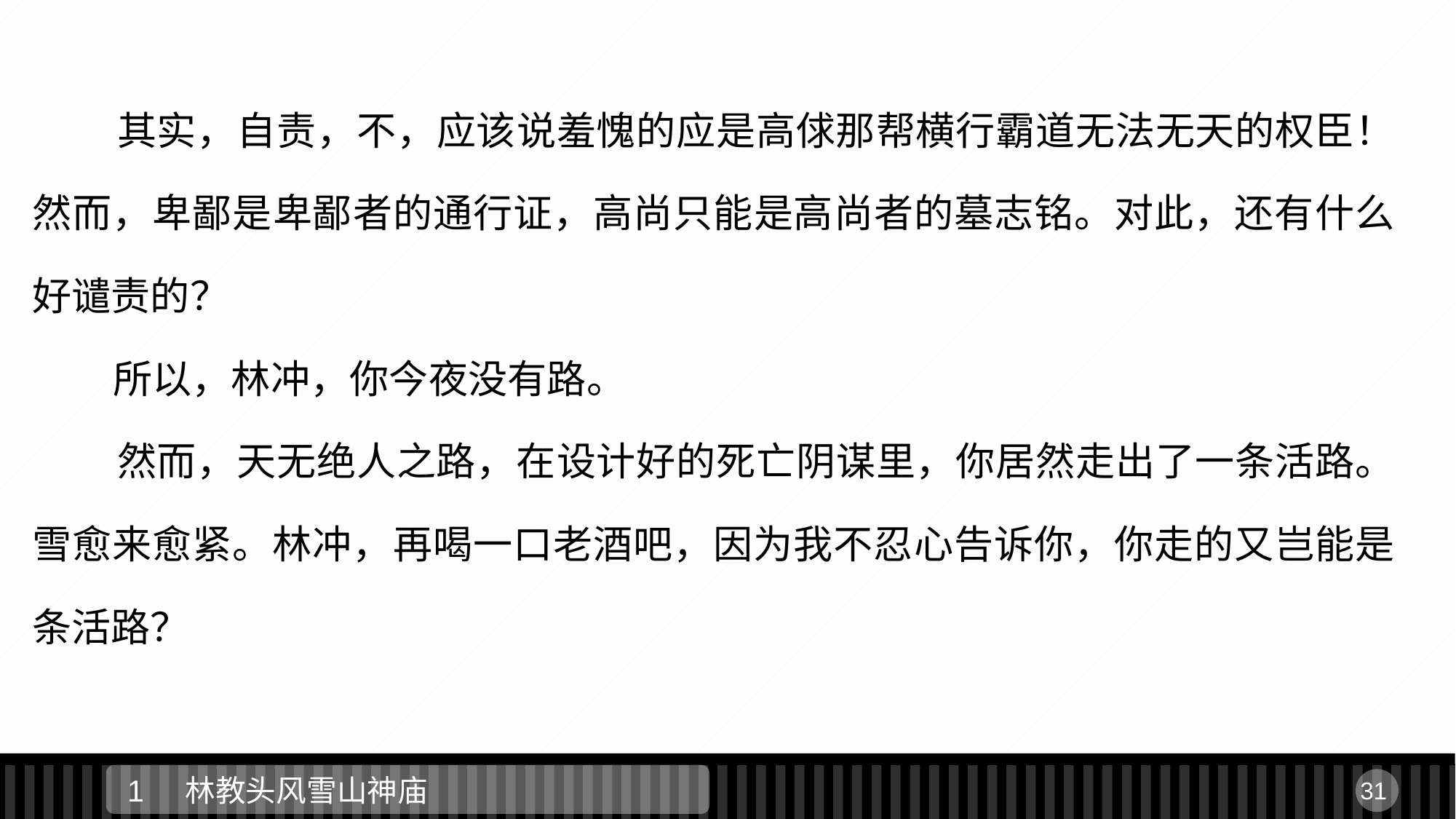

其实，自责，不，应该说羞愧的应是高俅那帮横行霸道无法无天的权臣！然而，卑鄙是卑鄙者的通行证，高尚只能是高尚者的墓志铭。对此，还有什么好谴责的？
        所以，林冲，你今夜没有路。
        然而，天无绝人之路，在设计好的死亡阴谋里，你居然走出了一条活路。雪愈来愈紧。林冲，再喝一口老酒吧，因为我不忍心告诉你，你走的又岂能是条活路？